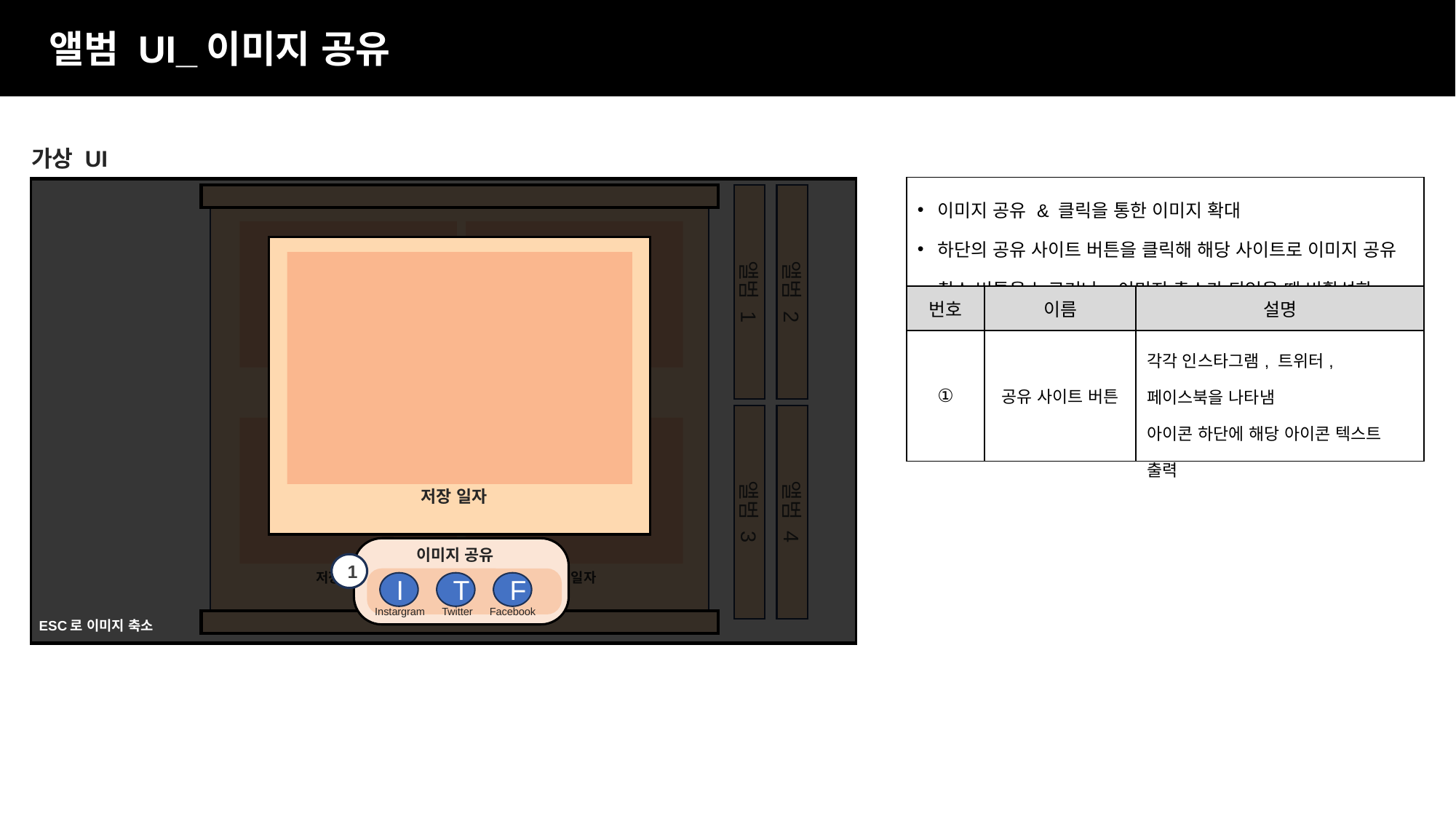

앨범 UI_이미지 공유
가상 UI
| 이미지 공유 & 클릭을 통한 이미지 확대 하단의 공유 사이트 버튼을 클릭해 해당 사이트로 이미지 공유 취소 버튼을 누르거나, 이미지 축소가 되었을 때 비활성화 |  |  |
| --- | --- | --- |
| 번호 | 이름 | 설명 |
| ① | 공유 사이트 버튼 | 각각 인스타그램, 트위터, 페이스북을 나타냄 아이콘 하단에 해당 아이콘 텍스트 출력 |

저장 일자

저장 일자

저장 일자

저장 일자

앨범 1
앨범 2

저장 일자
앨범 3
앨범 4

이미지 공유

I
T
F
Instargram
Twitter
Facebook
1
ESC로 이미지 축소